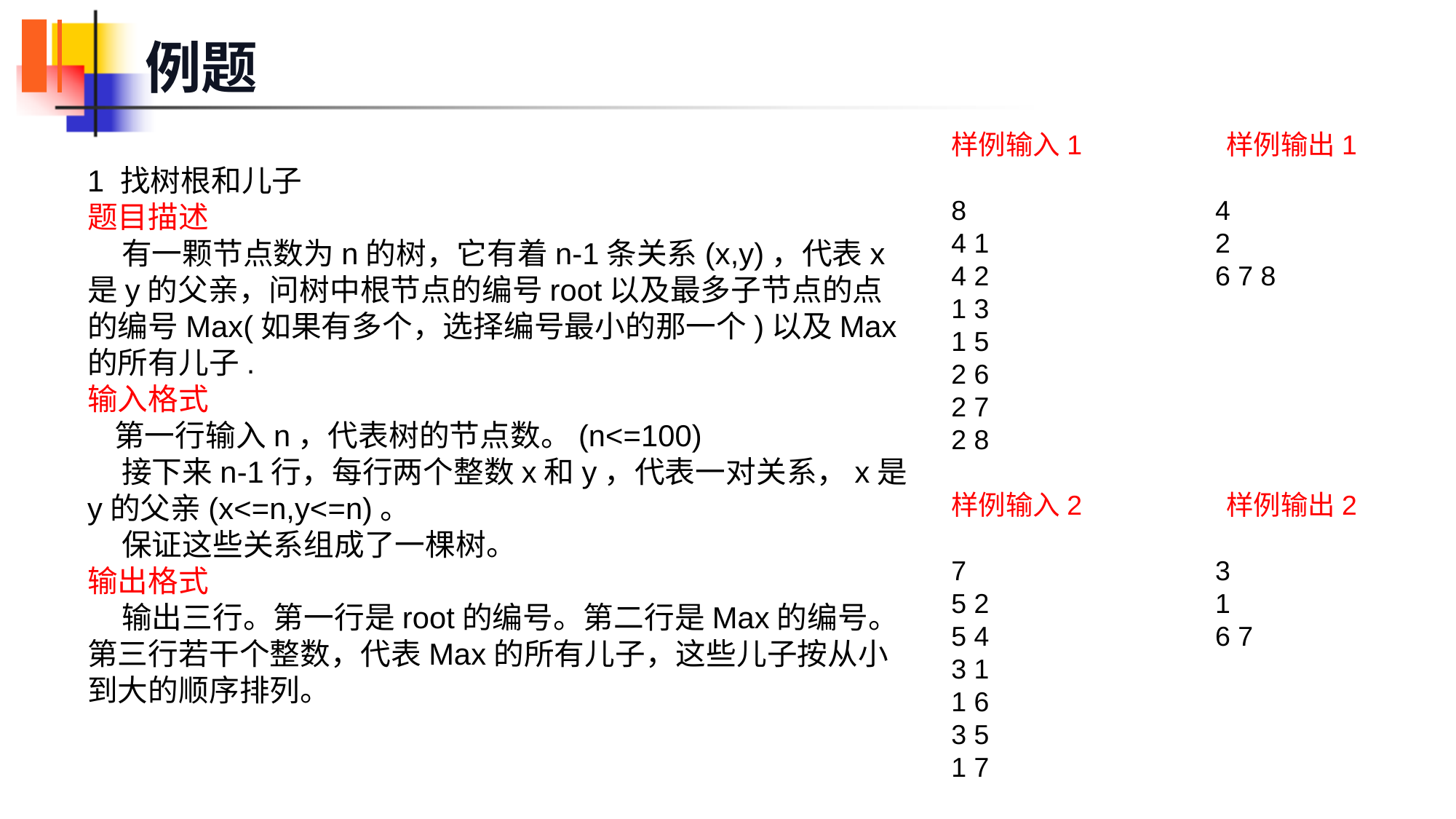

例题

样例输入1                  样例输出1
8		      4
4 1		      2
4 2		      6 7 8
1 3
1 5
2 6
2 7
2 8

样例输入2                  样例输出2
7		      3
5 2		      1
5 4		      6 7
3 1
1 6
3 5
1 7
1 找树根和儿子
题目描述
    有一颗节点数为n的树，它有着n-1条关系(x,y)，代表x是y的父亲，问树中根节点的编号root以及最多子节点的点的编号Max(如果有多个，选择编号最小的那一个)以及Max的所有儿子.
输入格式
    第一行输入n，代表树的节点数。(n<=100)
    接下来n-1行，每行两个整数x和y，代表一对关系，x是y的父亲(x<=n,y<=n)。
    保证这些关系组成了一棵树。
输出格式
    输出三行。第一行是root的编号。第二行是Max的编号。第三行若干个整数，代表Max的所有儿子，这些儿子按从小到大的顺序排列。